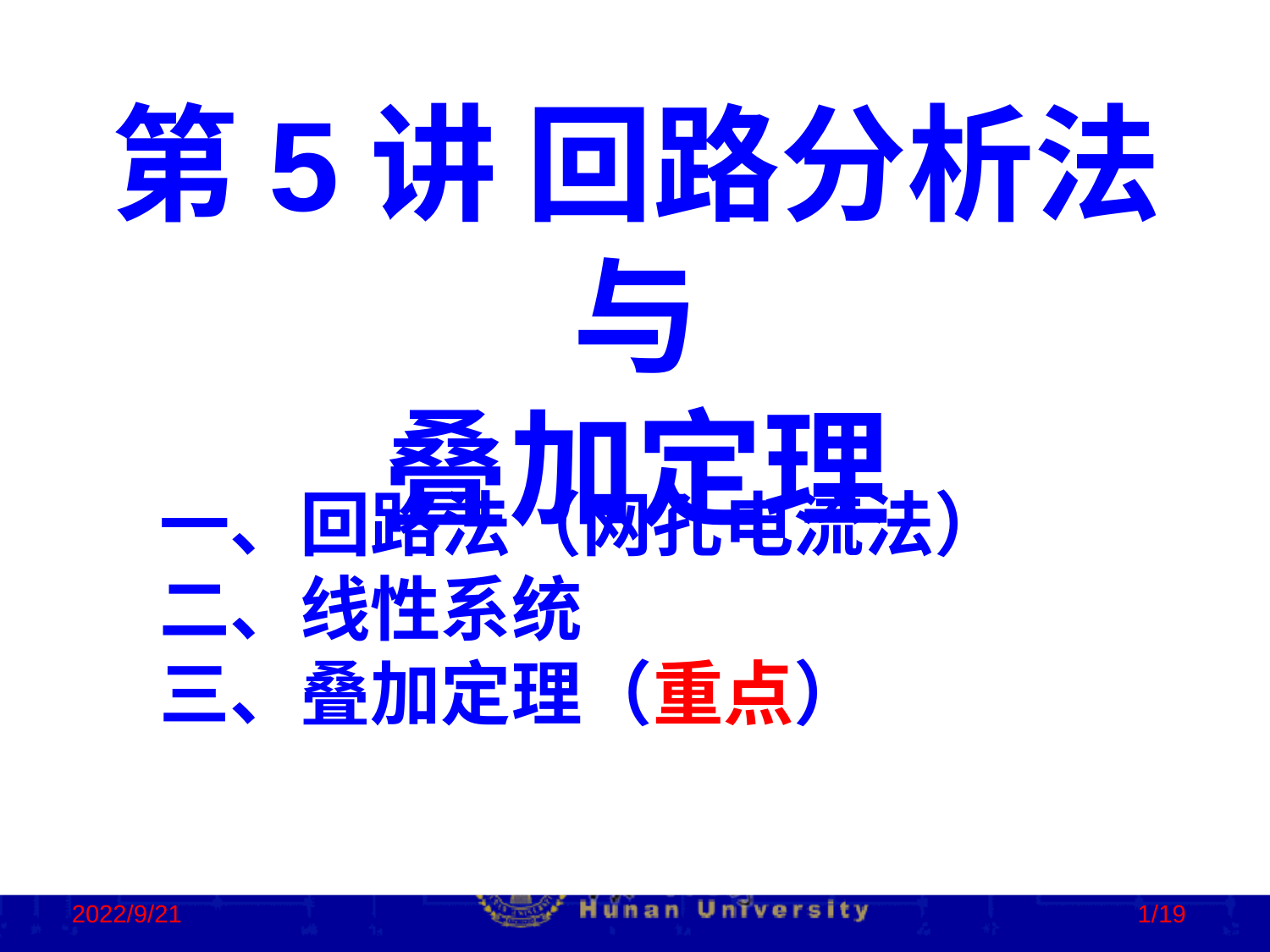

第5讲 回路分析法与
叠加定理
一、回路法（网孔电流法）
二、线性系统
三、叠加定理（重点）
2022/9/21
1/19